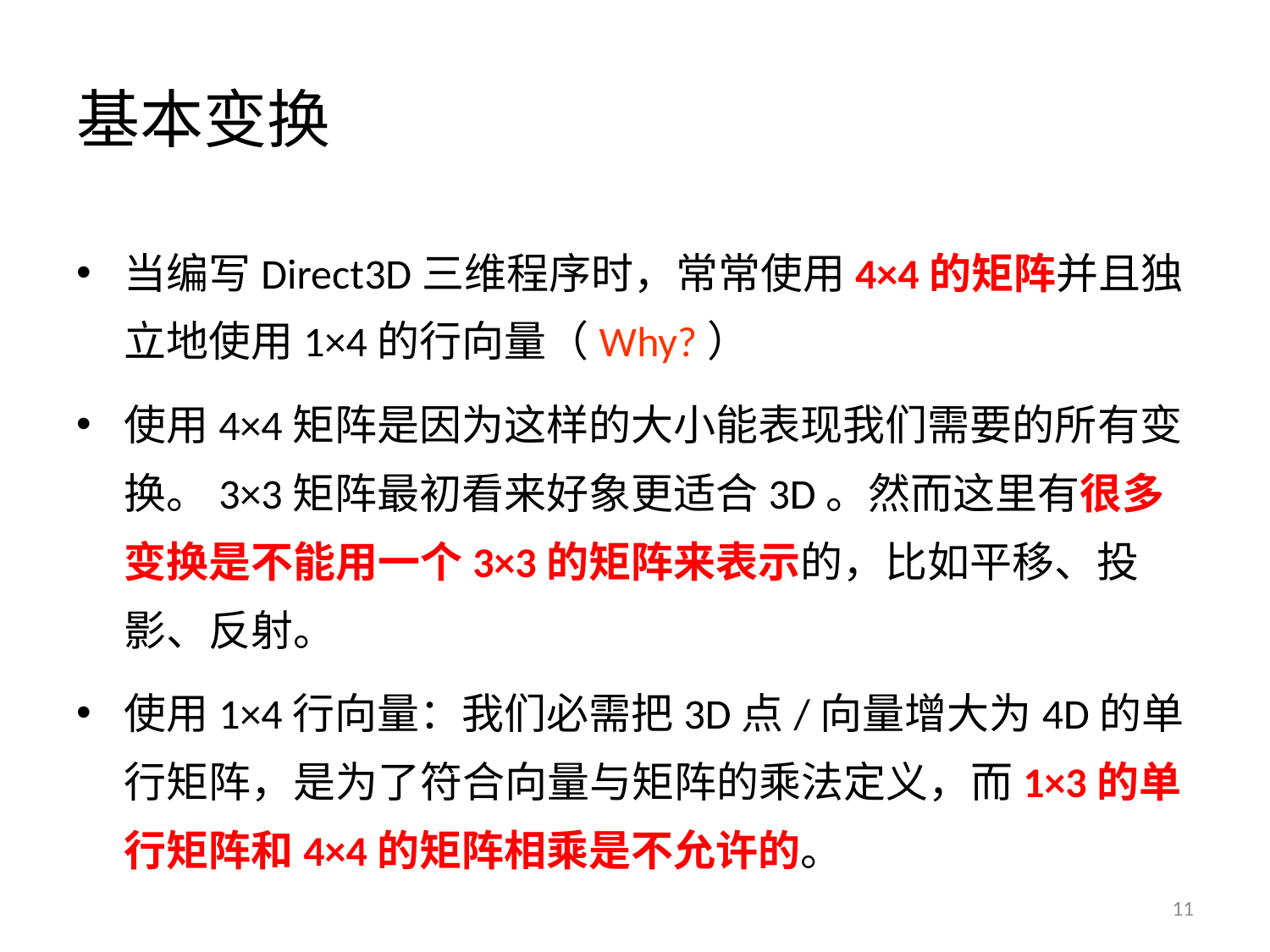

# 基本变换
当编写Direct3D三维程序时，常常使用4×4的矩阵并且独立地使用1×4的行向量（Why?）
使用4×4矩阵是因为这样的大小能表现我们需要的所有变换。3×3矩阵最初看来好象更适合3D。然而这里有很多变换是不能用一个3×3的矩阵来表示的，比如平移、投影、反射。
使用1×4行向量：我们必需把3D点/向量增大为4D的单行矩阵，是为了符合向量与矩阵的乘法定义，而1×3的单行矩阵和4×4的矩阵相乘是不允许的。
11